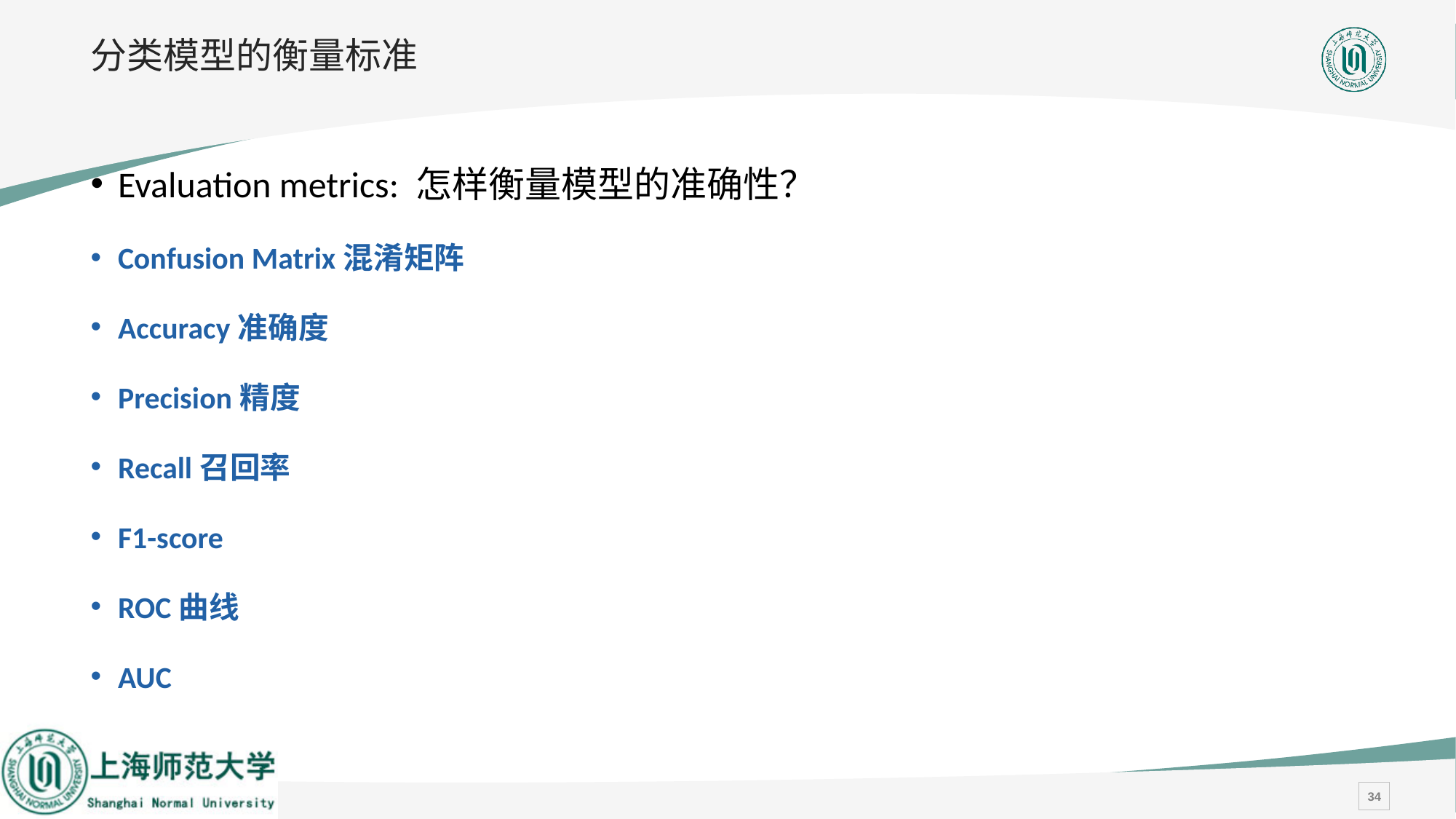

# 分类模型的衡量标准
Evaluation metrics: 怎样衡量模型的准确性？
Confusion Matrix混淆矩阵
Accuracy准确度
Precision精度
Recall召回率
F1-score
ROC曲线
AUC